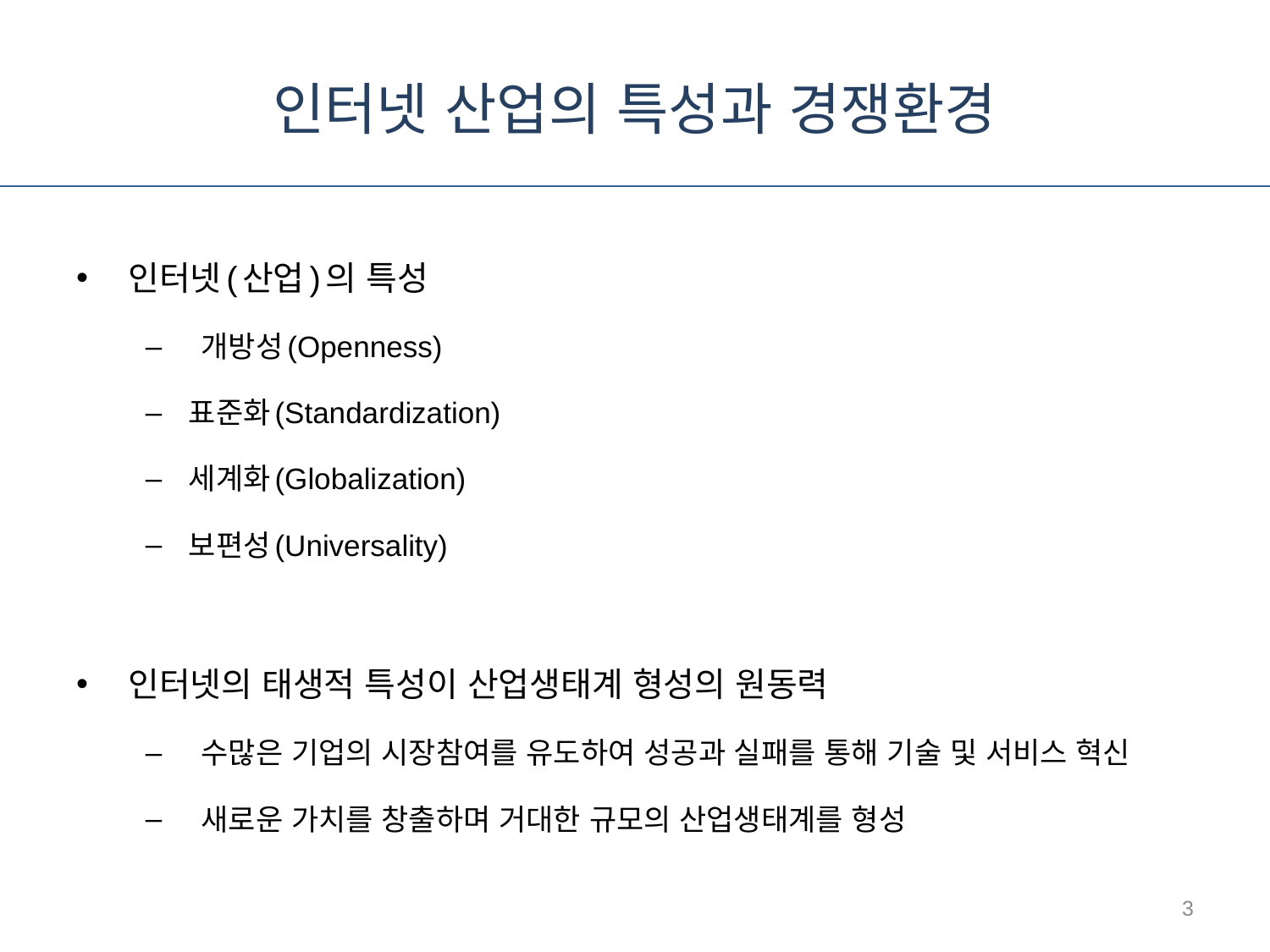

# 인터넷 산업의 특성과 경쟁환경
인터넷(산업)의 특성
 개방성(Openness)
표준화(Standardization)
세계화(Globalization)
보편성(Universality)

인터넷의 태생적 특성이 산업생태계 형성의 원동력
 수많은 기업의 시장참여를 유도하여 성공과 실패를 통해 기술 및 서비스 혁신
 새로운 가치를 창출하며 거대한 규모의 산업생태계를 형성

3